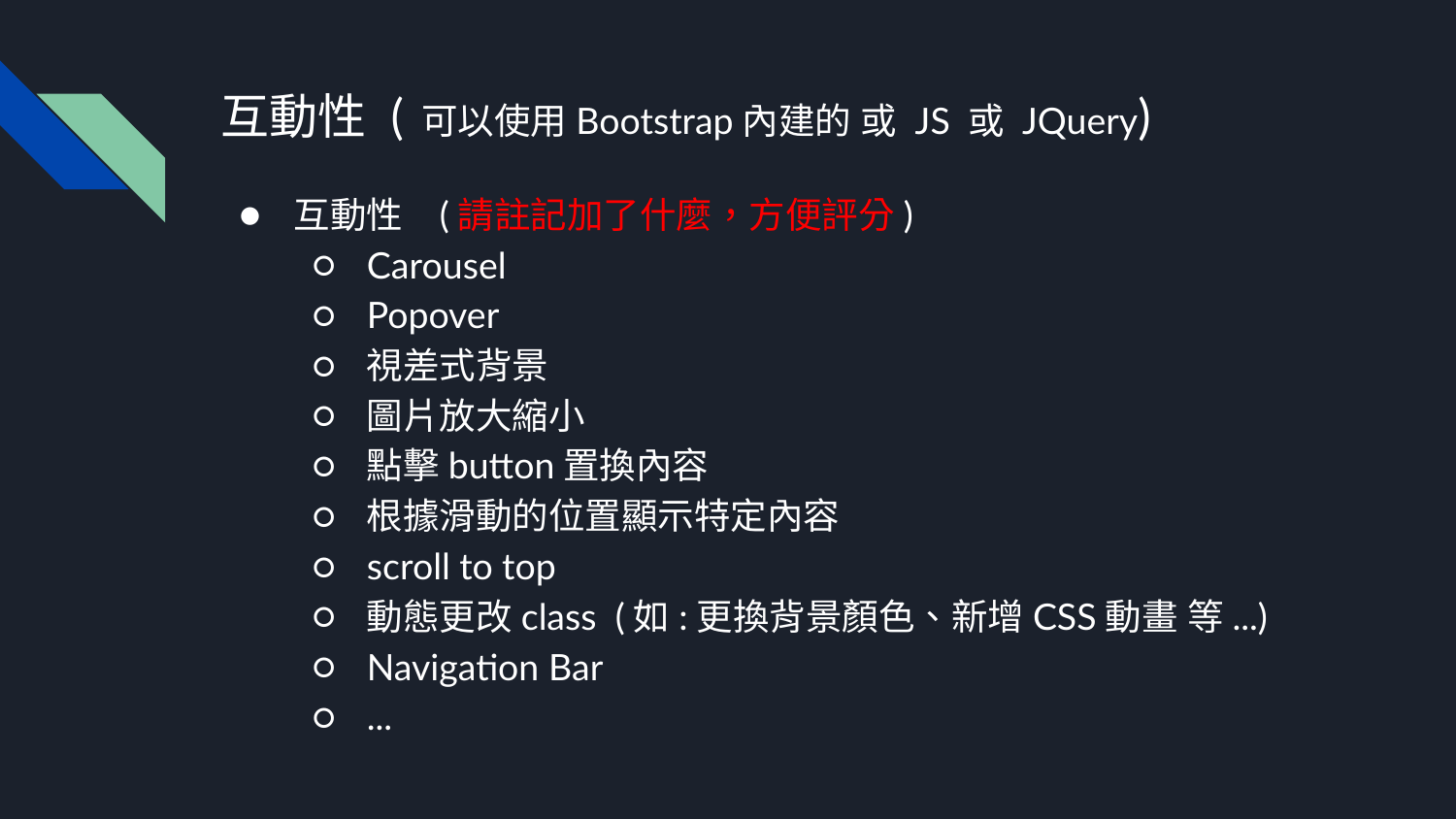

# 互動性 ( 可以使用Bootstrap內建的 或 JS 或 JQuery)
互動性   (請註記加了什麼，方便評分)
Carousel
Popover
視差式背景
圖片放大縮小
點擊button置換內容
根據滑動的位置顯示特定內容
scroll to top
動態更改class  (如:更換背景顏色、新增CSS動畫 等...)
Navigation Bar
...